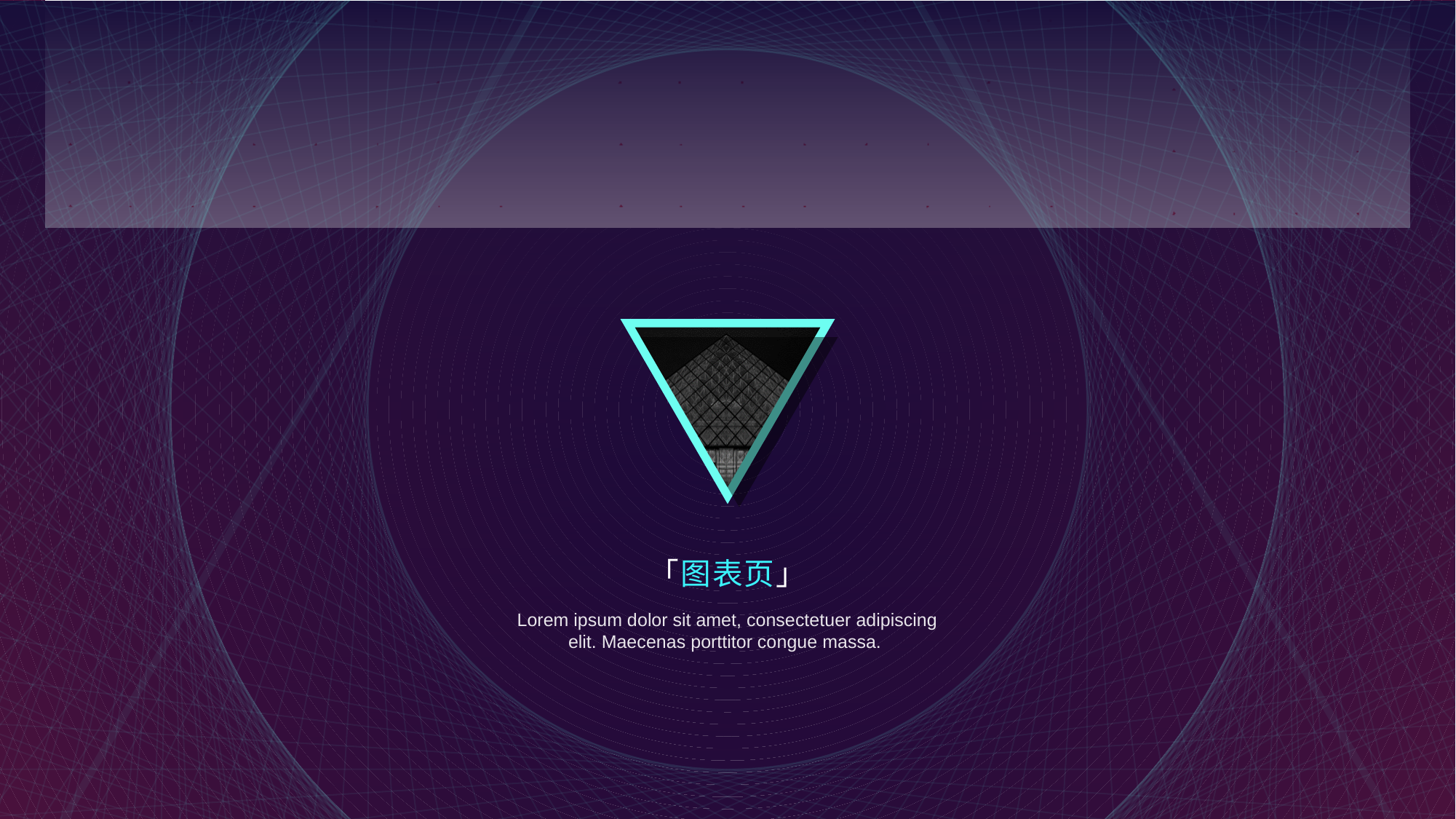

「图表页」
Lorem ipsum dolor sit amet, consectetuer adipiscing elit. Maecenas porttitor congue massa.